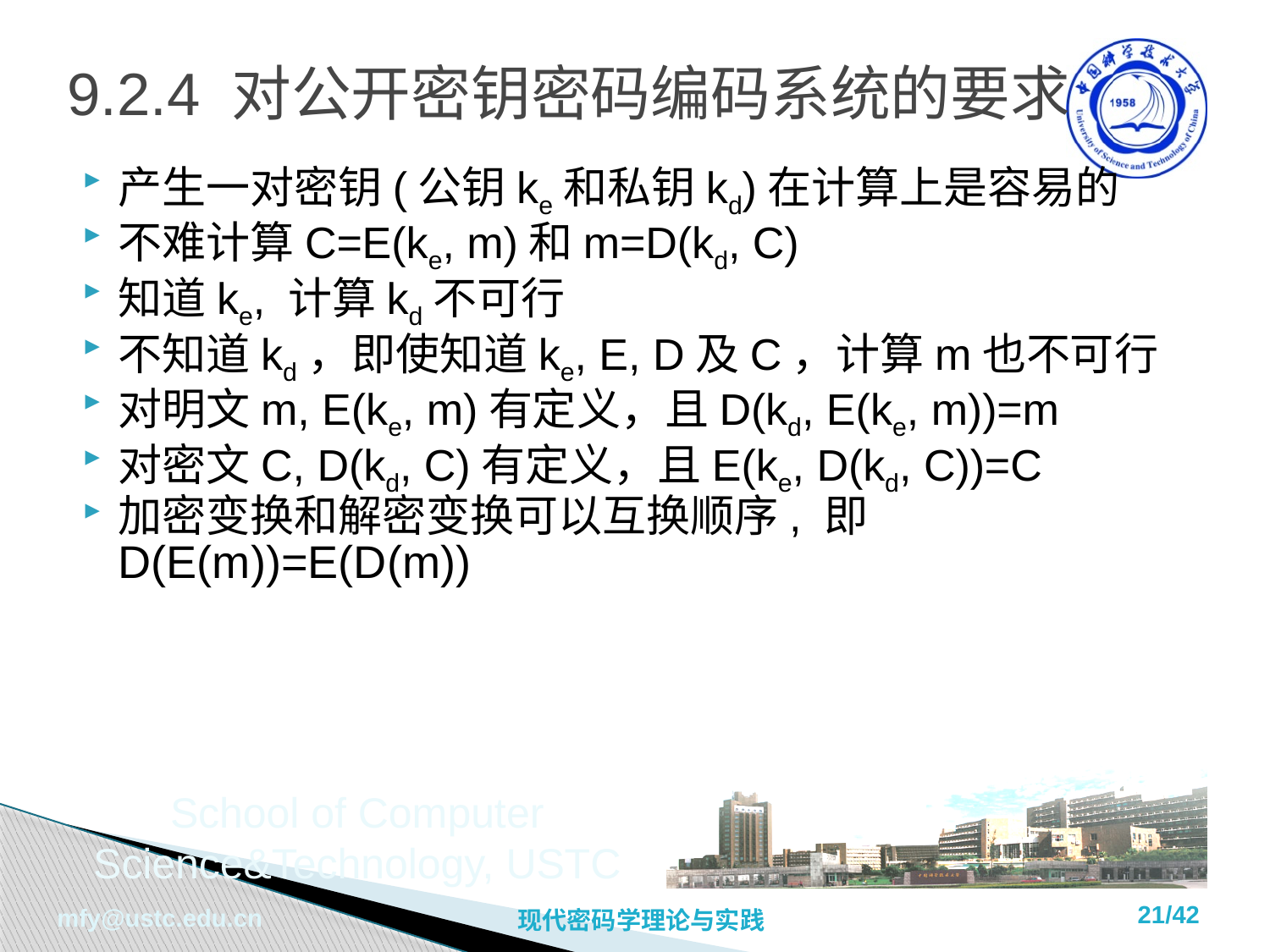

# 9.2.4 对公开密钥密码编码系统的要求
产生一对密钥(公钥ke和私钥kd)在计算上是容易的
不难计算C=E(ke, m)和m=D(kd, C)
知道ke, 计算kd不可行
不知道kd，即使知道ke, E, D及C，计算m也不可行
对明文m, E(ke, m)有定义，且D(kd, E(ke, m))=m
对密文C, D(kd, C)有定义，且E(ke, D(kd, C))=C
加密变换和解密变换可以互换顺序, 即D(E(m))=E(D(m))